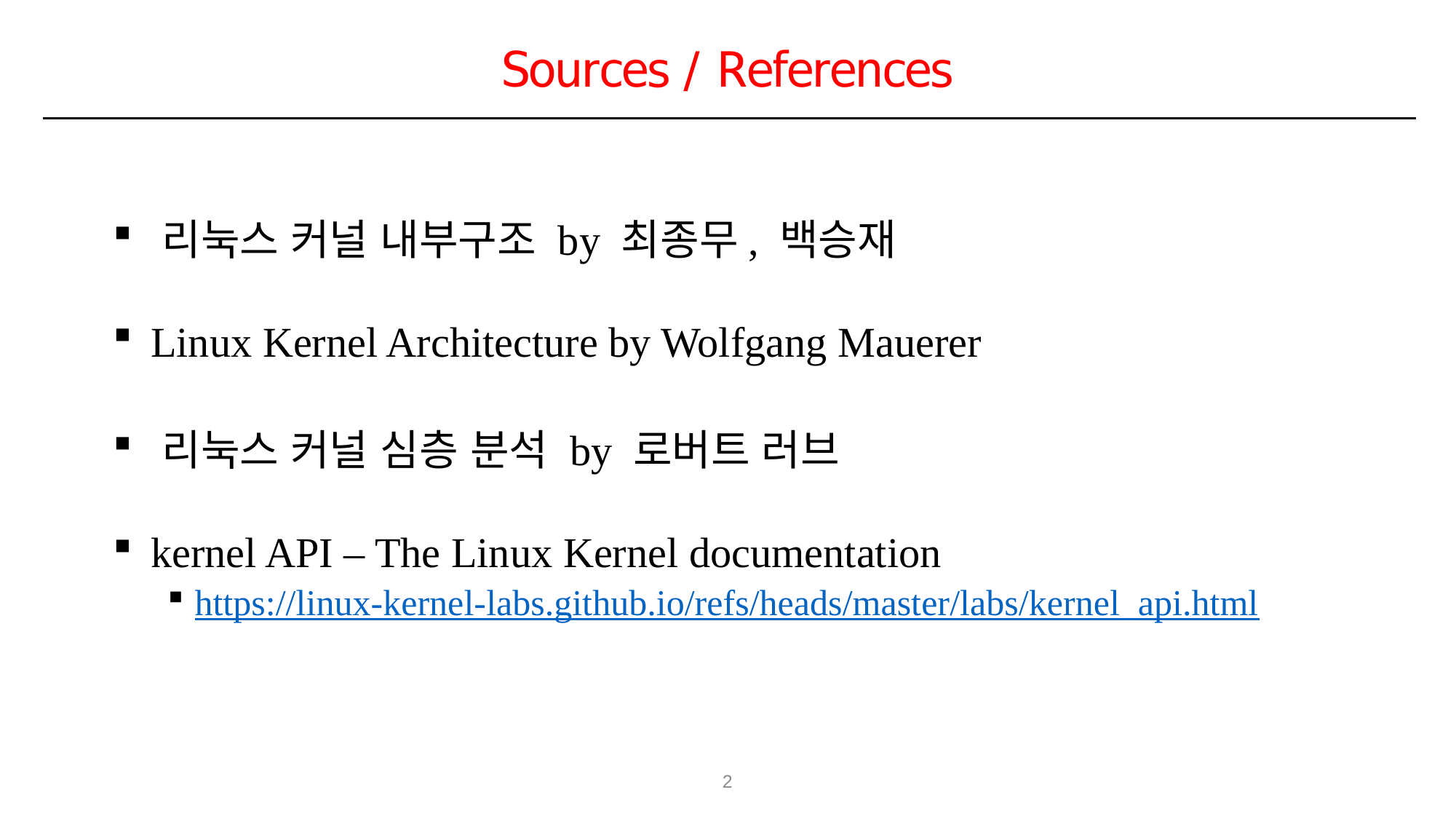

# Sources / References
 리눅스 커널 내부구조 by 최종무, 백승재

 Linux Kernel Architecture by Wolfgang Mauerer

 리눅스 커널 심층 분석 by 로버트 러브

 kernel API – The Linux Kernel documentation
https://linux-kernel-labs.github.io/refs/heads/master/labs/kernel_api.html

2